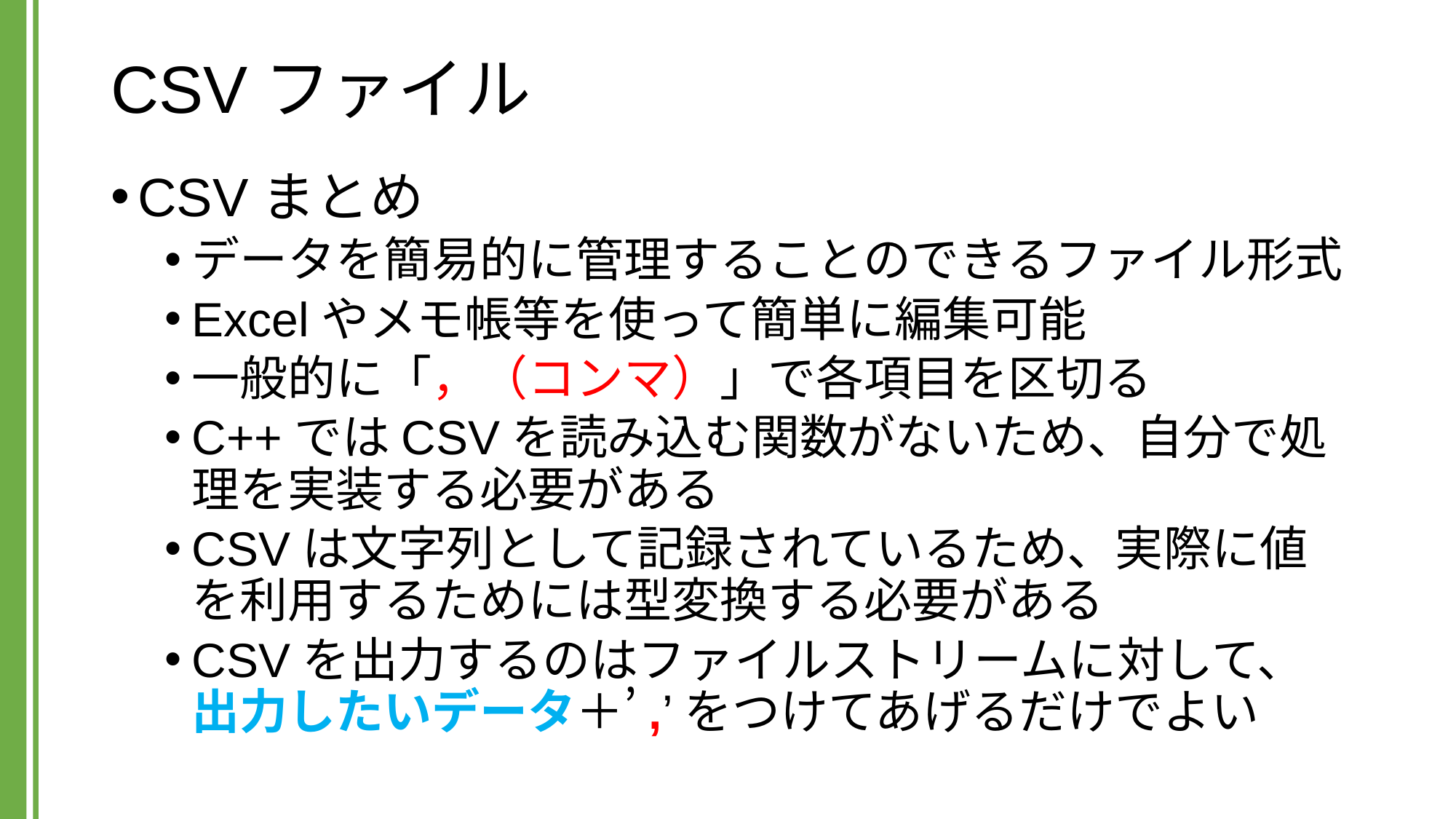

# CSVファイル
CSVまとめ
データを簡易的に管理することのできるファイル形式
Excelやメモ帳等を使って簡単に編集可能
一般的に「，（コンマ）」で各項目を区切る
C++ではCSVを読み込む関数がないため、自分で処理を実装する必要がある
CSVは文字列として記録されているため、実際に値を利用するためには型変換する必要がある
CSVを出力するのはファイルストリームに対して、
出力したいデータ＋’,’をつけてあげるだけでよい